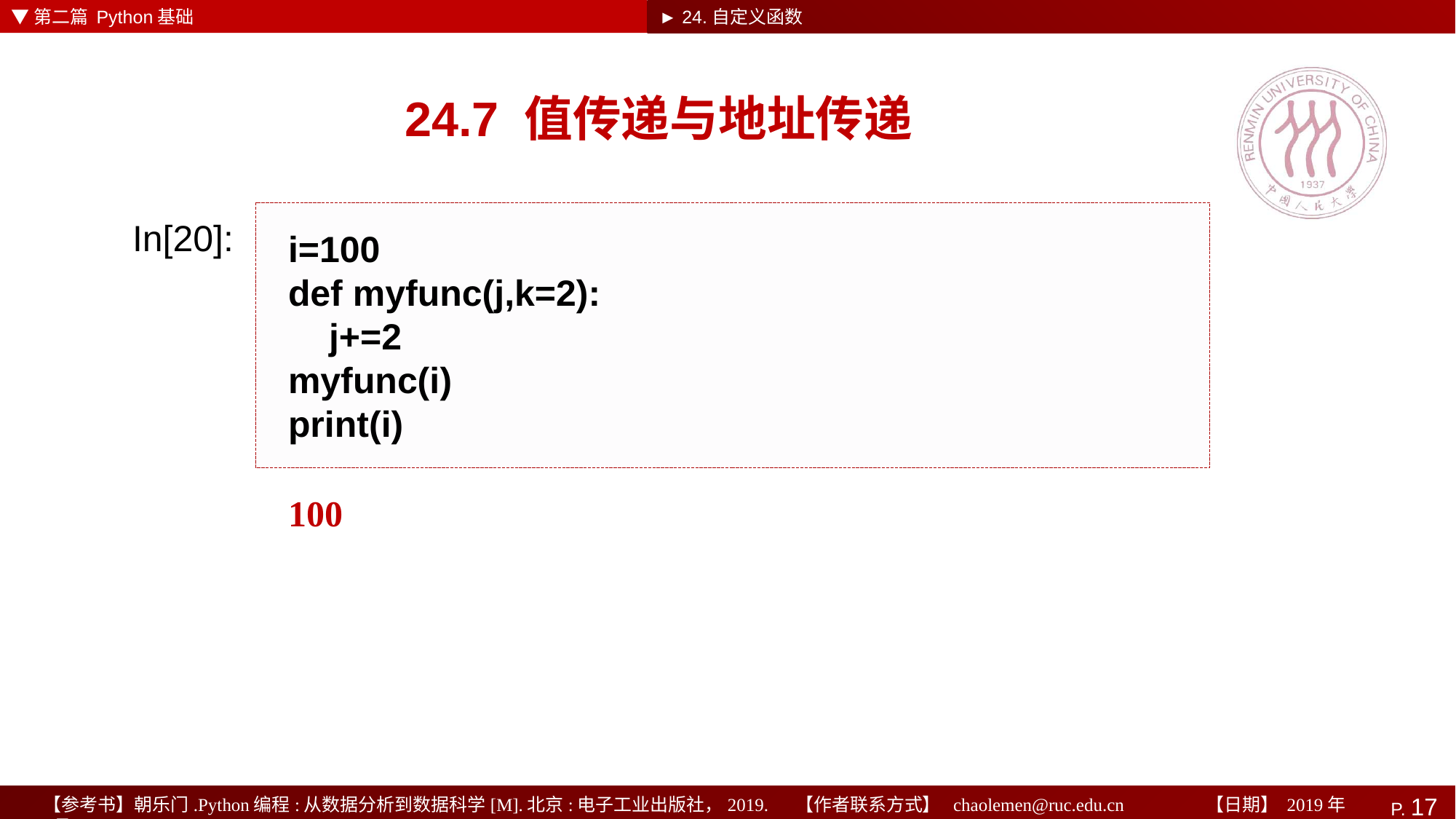

▼第二篇 Python基础
► 24.自定义函数
# 24.7 值传递与地址传递
i=100
def myfunc(j,k=2):
    j+=2
myfunc(i)
print(i)
In[20]:
100